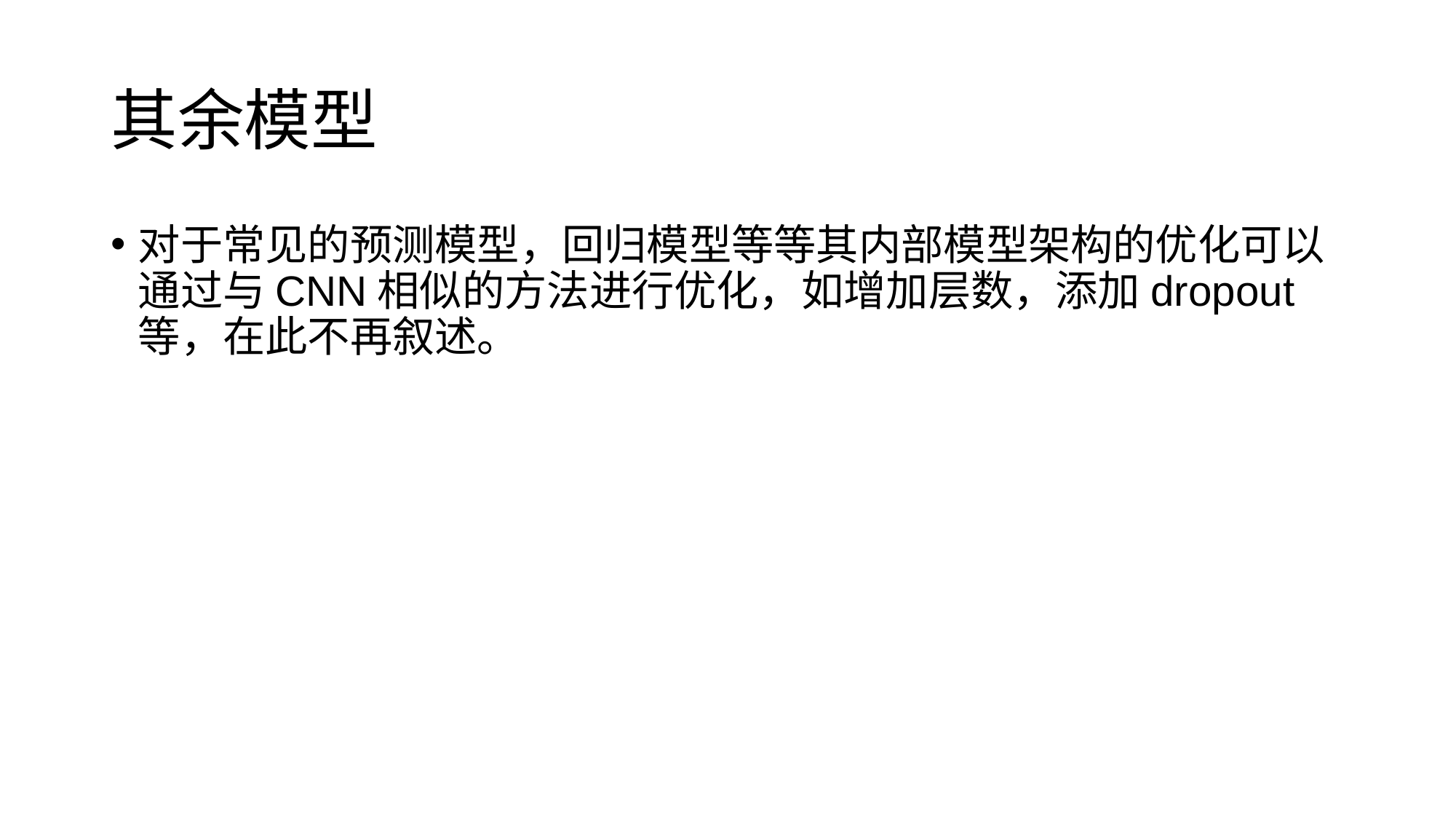

# 其余模型
对于常见的预测模型，回归模型等等其内部模型架构的优化可以通过与CNN相似的方法进行优化，如增加层数，添加dropout等，在此不再叙述。